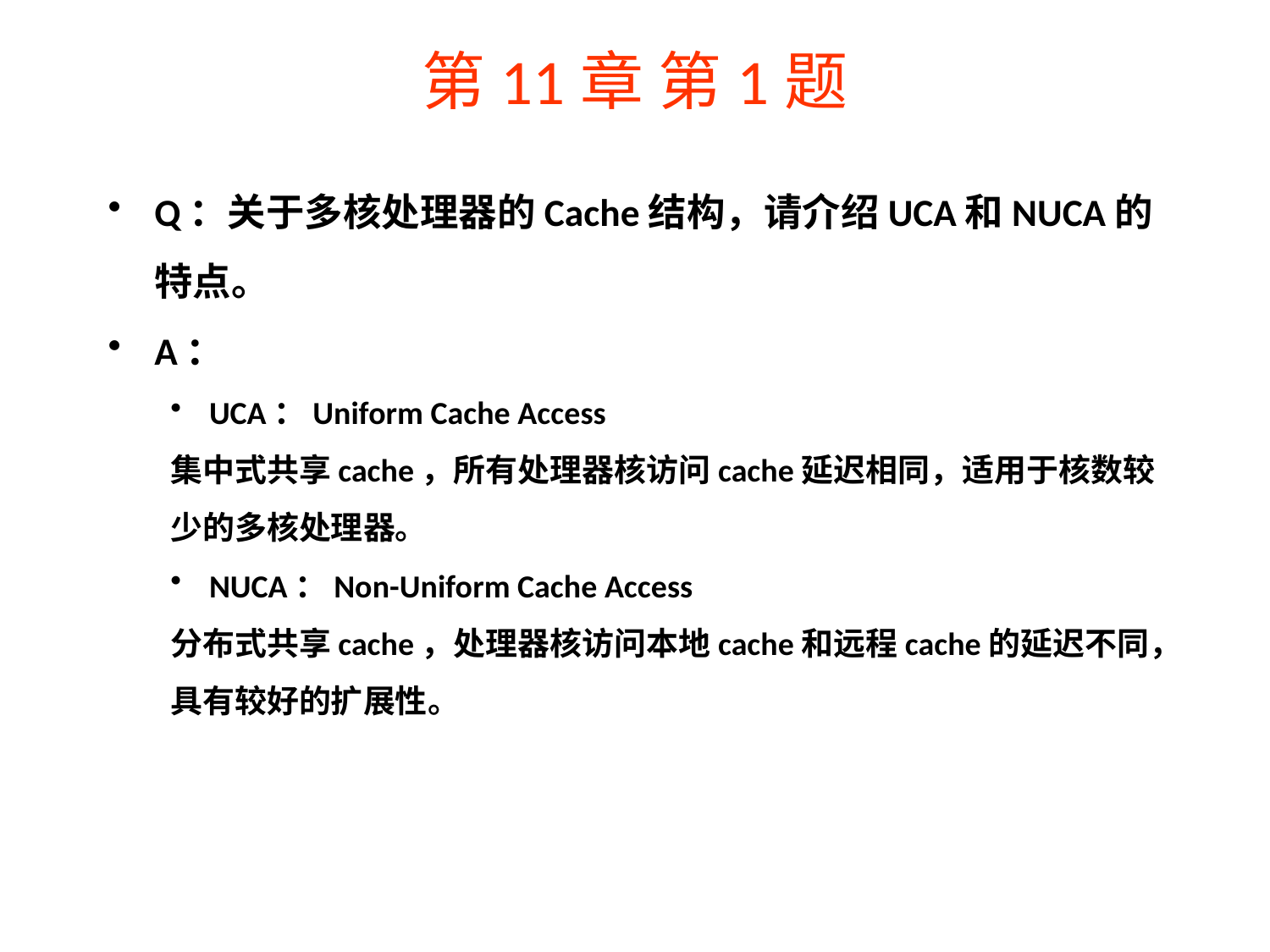

# 第11章 第1题
Q：关于多核处理器的Cache结构，请介绍UCA和NUCA的特点。
A：
UCA：Uniform Cache Access
集中式共享cache，所有处理器核访问cache延迟相同，适用于核数较少的多核处理器。
NUCA：Non-Uniform Cache Access
分布式共享cache，处理器核访问本地cache和远程cache的延迟不同，具有较好的扩展性。